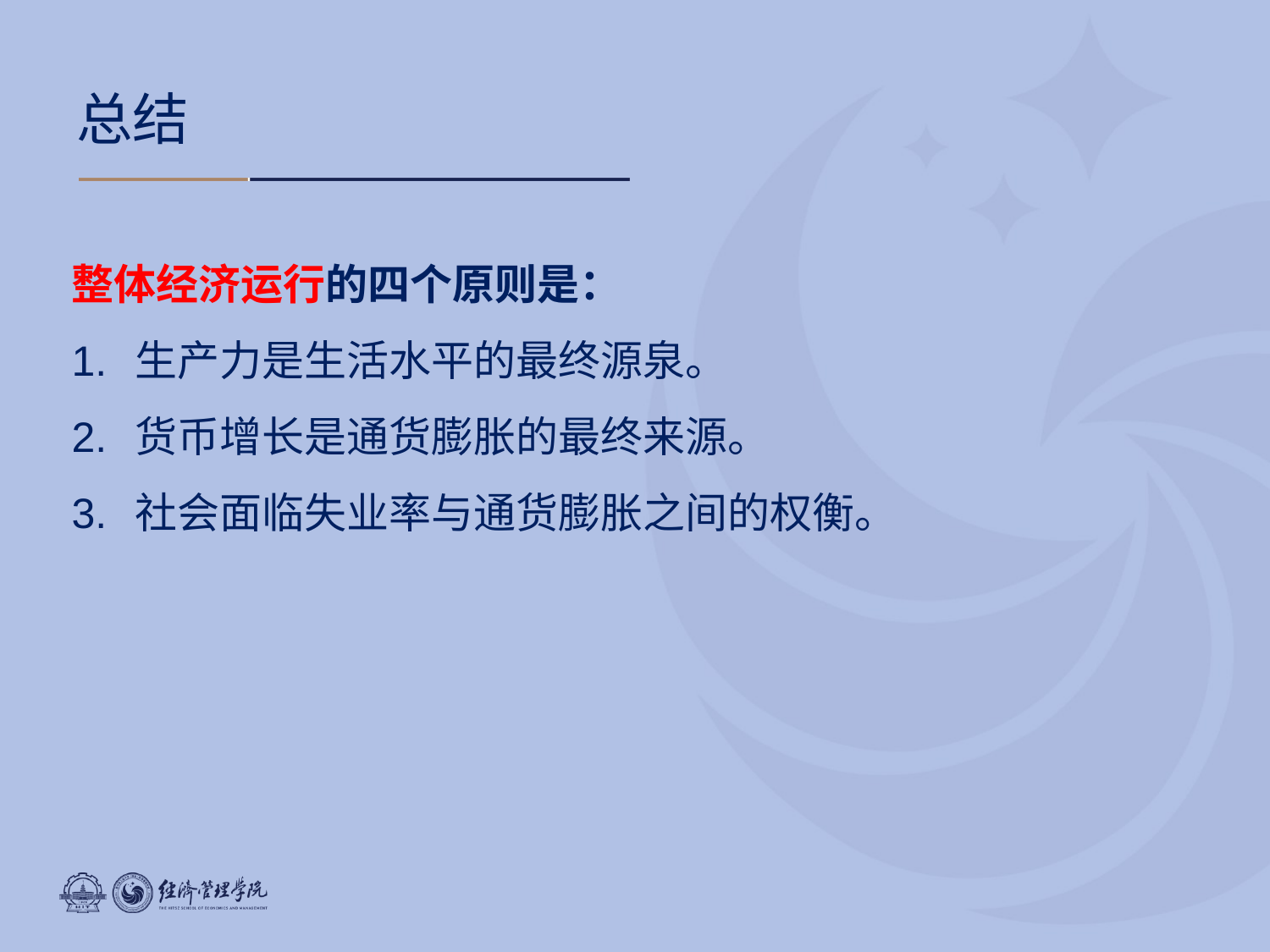

# 总结
整体经济运行的四个原则是：
生产力是生活水平的最终源泉。
货币增长是通货膨胀的最终来源。
社会面临失业率与通货膨胀之间的权衡。